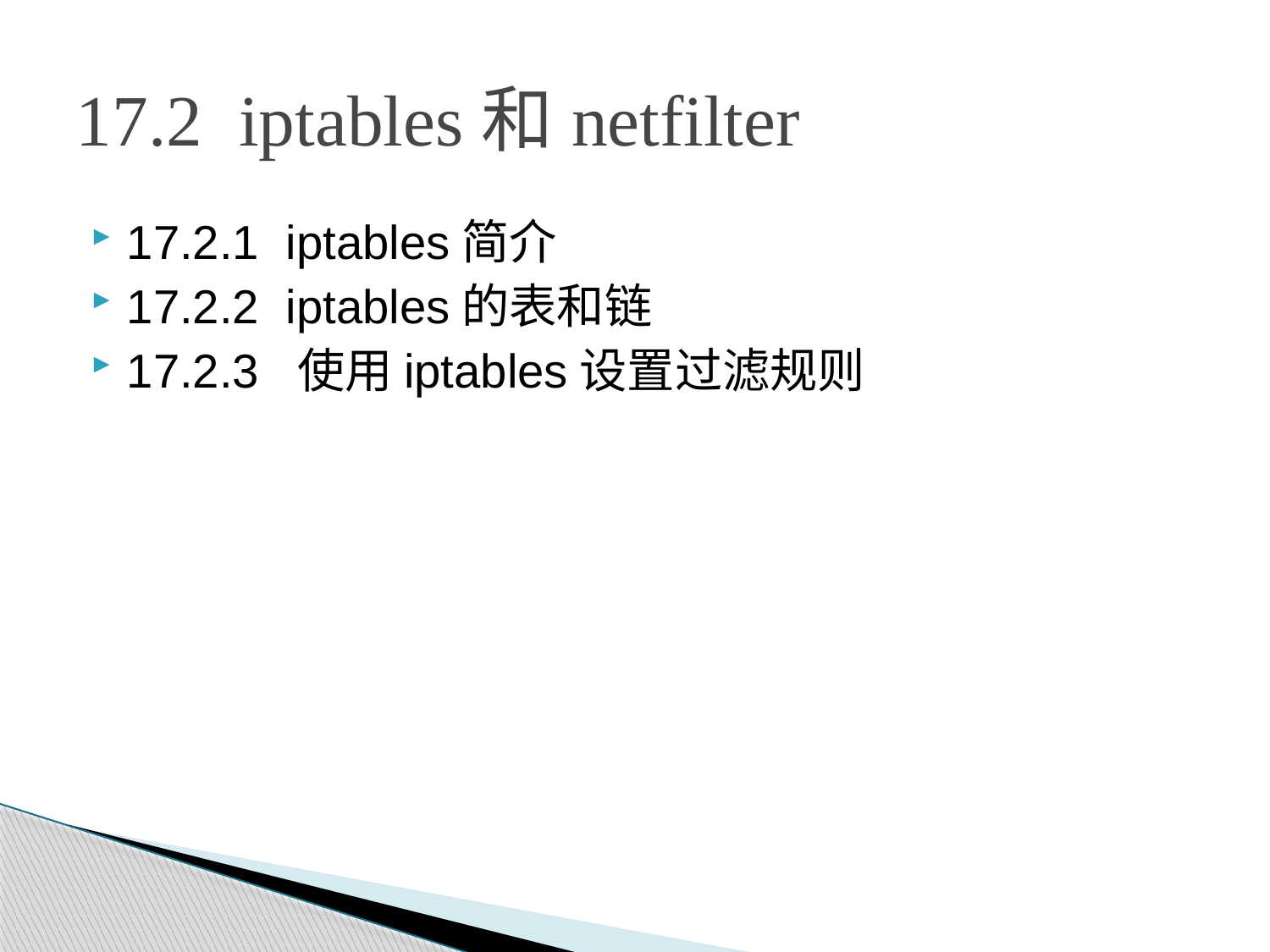

# 17.2  iptables和netfilter
17.2.1  iptables简介
17.2.2  iptables的表和链
17.2.3  使用iptables设置过滤规则